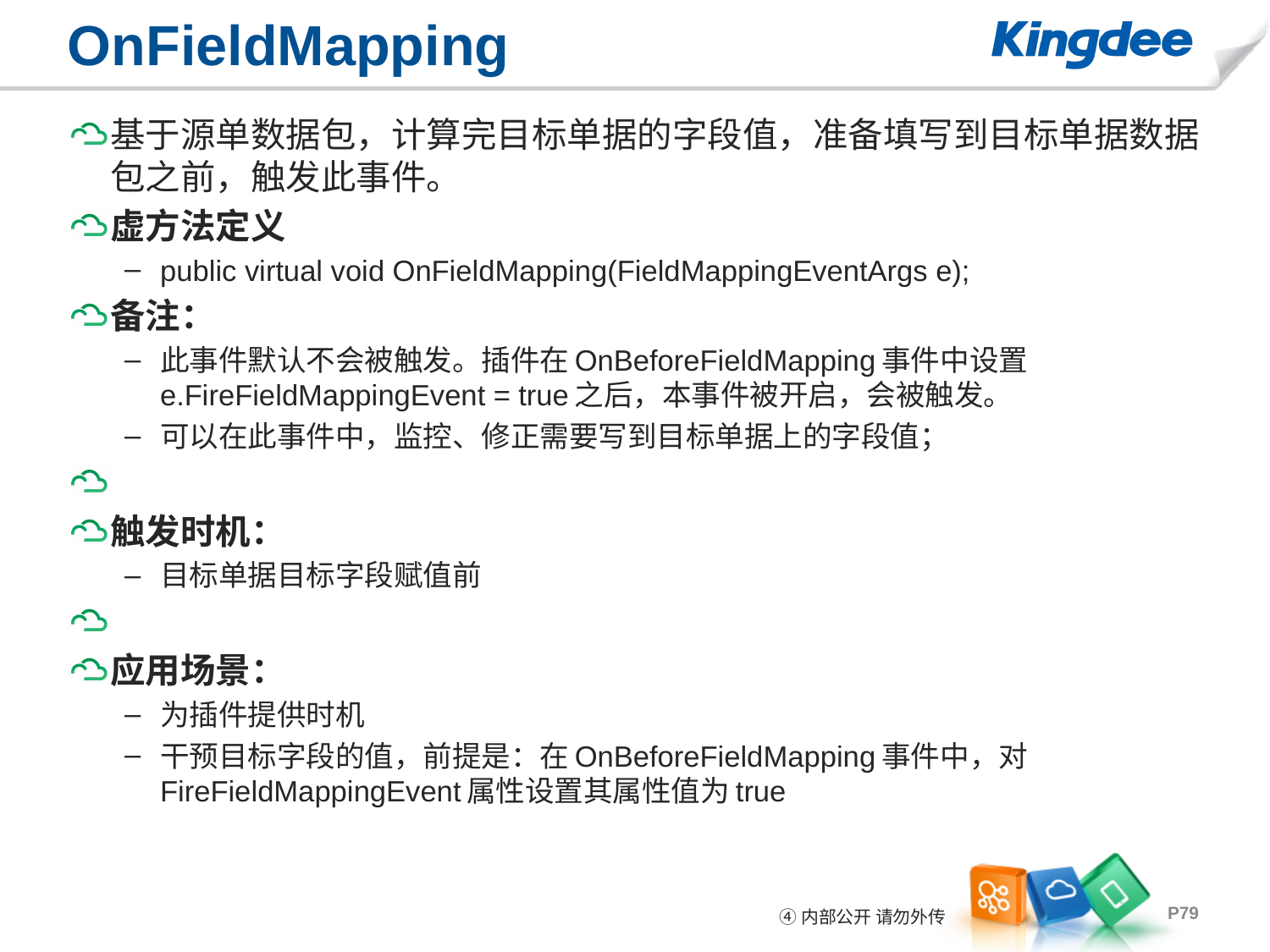

# OnFieldMapping
基于源单数据包，计算完目标单据的字段值，准备填写到目标单据数据包之前，触发此事件。
虚方法定义
public virtual void OnFieldMapping(FieldMappingEventArgs e);
备注：
此事件默认不会被触发。插件在OnBeforeFieldMapping事件中设置e.FireFieldMappingEvent = true之后，本事件被开启，会被触发。
可以在此事件中，监控、修正需要写到目标单据上的字段值；

触发时机：
目标单据目标字段赋值前

应用场景：
为插件提供时机
干预目标字段的值，前提是：在OnBeforeFieldMapping事件中，对FireFieldMappingEvent属性设置其属性值为true